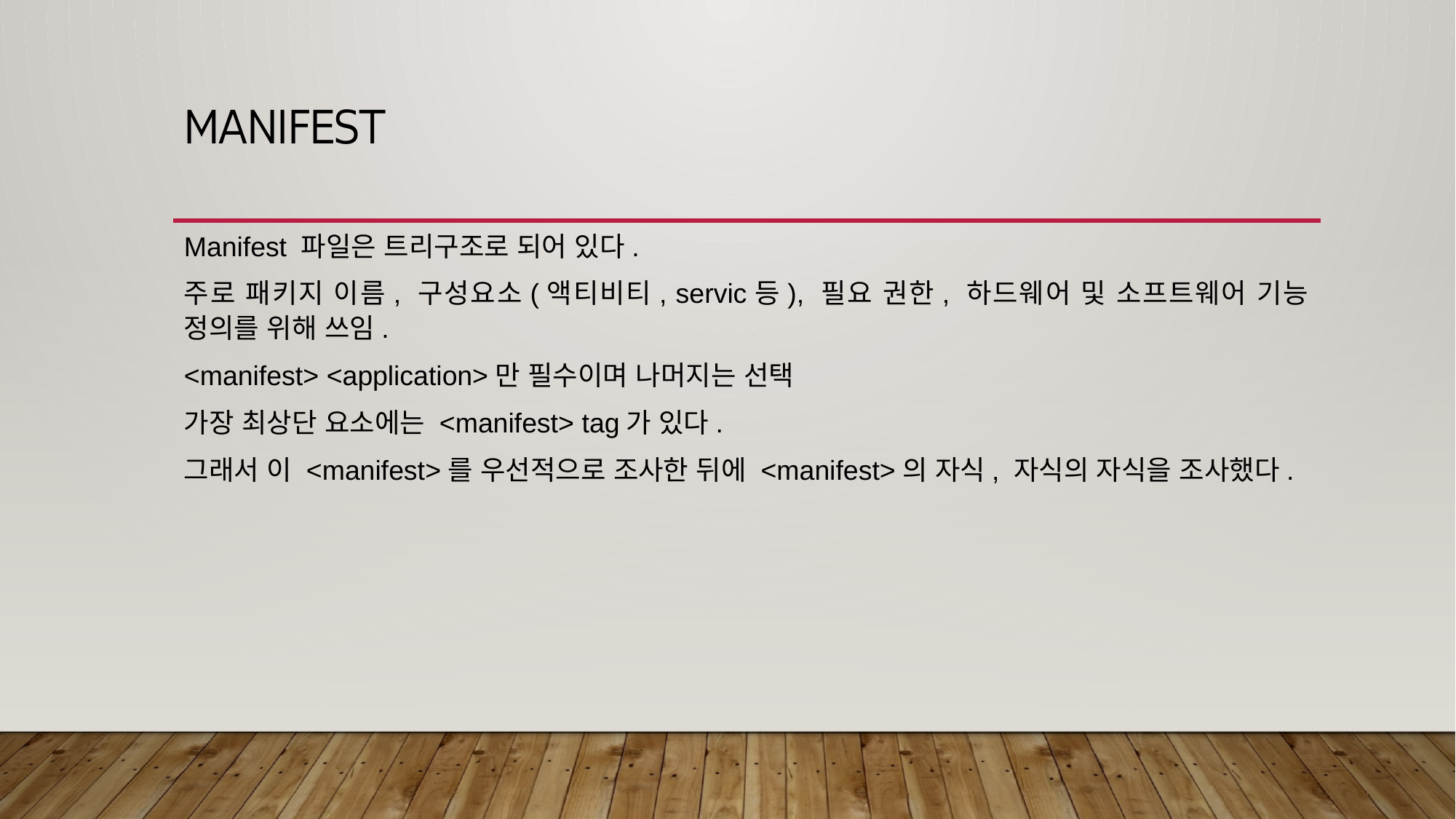

# Manifest
Manifest 파일은 트리구조로 되어 있다.
주로 패키지 이름, 구성요소(액티비티, servic등), 필요 권한, 하드웨어 및 소프트웨어 기능 정의를 위해 쓰임.
<manifest> <application>만 필수이며 나머지는 선택
가장 최상단 요소에는 <manifest> tag가 있다.
그래서 이 <manifest>를 우선적으로 조사한 뒤에 <manifest>의 자식, 자식의 자식을 조사했다.